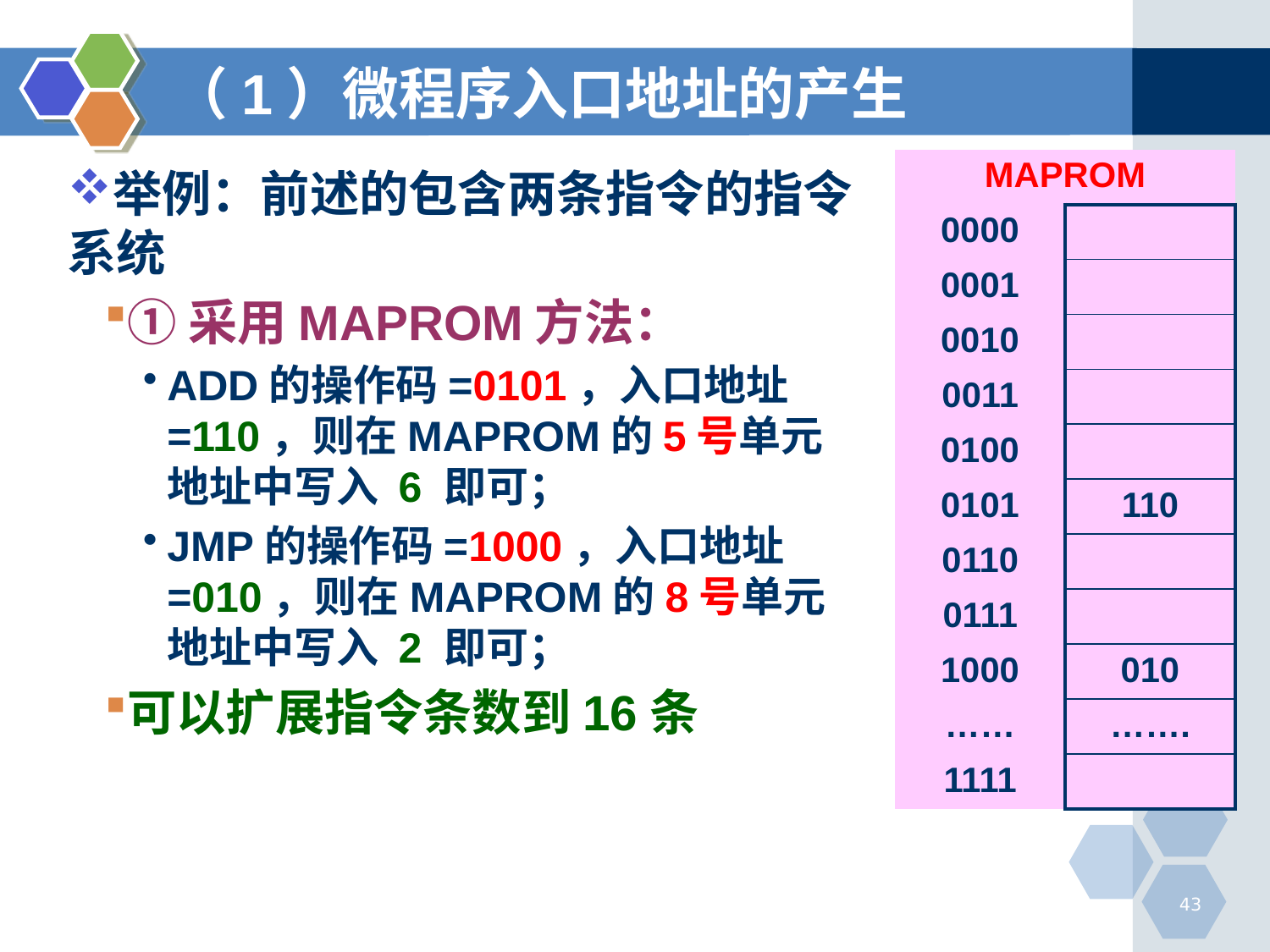

# （1）微程序入口地址的产生
| MAPROM |  |
| --- | --- |
| 0000 |  |
| 0001 |  |
| 0010 |  |
| 0011 |  |
| 0100 |  |
| 0101 | 110 |
| 0110 |  |
| 0111 |  |
| 1000 | 010 |
| …… | ……. |
| 1111 |  |
举例：前述的包含两条指令的指令系统
①采用MAPROM方法：
ADD的操作码=0101，入口地址=110，则在MAPROM的5号单元地址中写入 6 即可；
JMP的操作码=1000，入口地址=010，则在MAPROM的8号单元地址中写入 2 即可；
可以扩展指令条数到16条
43